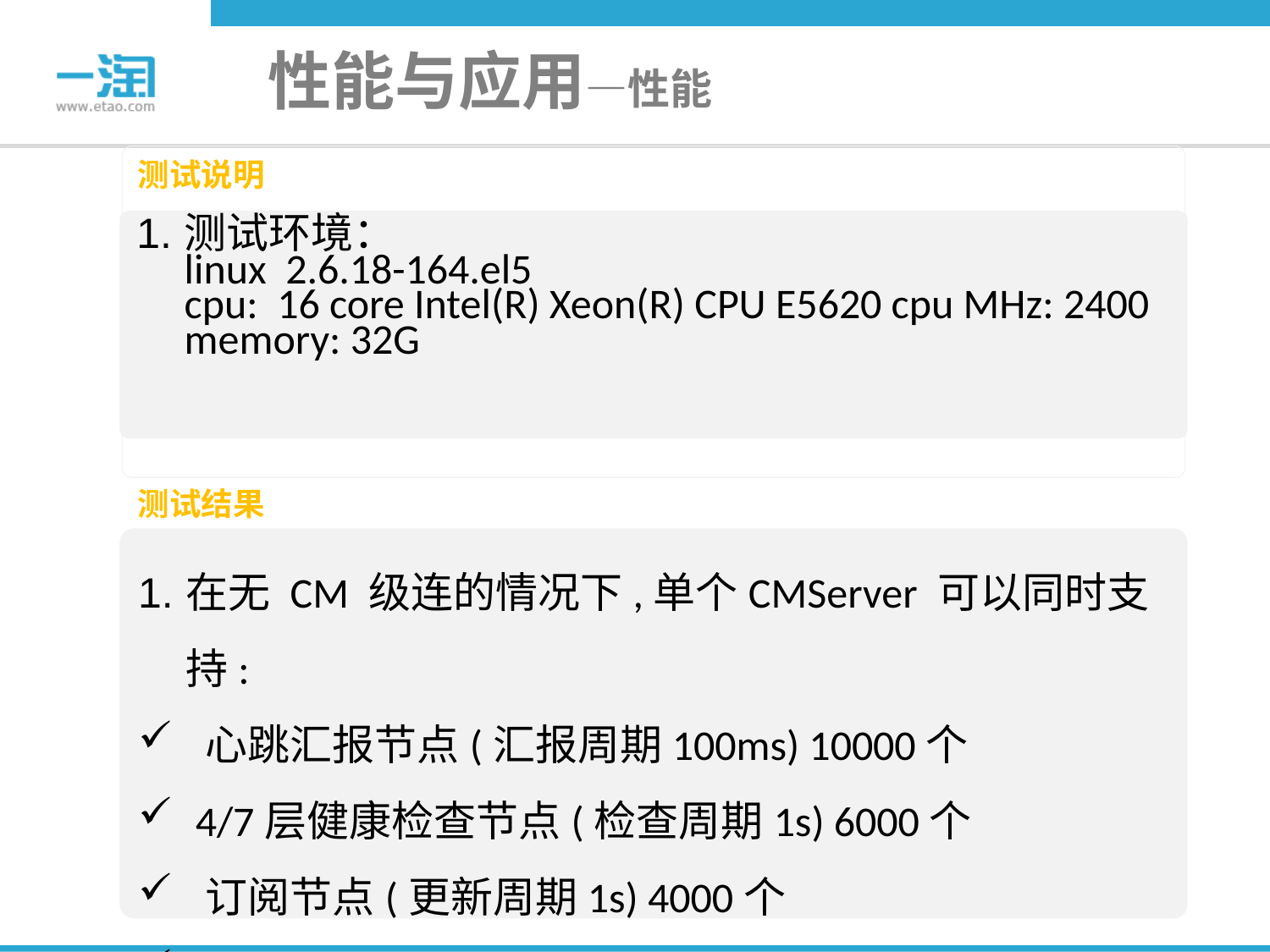

# 性能与应用—性能
测试说明

测试结果
在无 CM 级连的情况下,单个CMServer 可以同时支持:
 心跳汇报节点(汇报周期100ms) 10000个
 4/7层健康检查节点(检查周期1s) 6000个
 订阅节点(更新周期1s) 4000个
瓶颈主要是千M网卡的带宽占满
测试环境：
     linux  2.6.18-164.el5
     cpu:  16 core Intel(R) Xeon(R) CPU E5620 cpu MHz: 2400
     memory: 32G